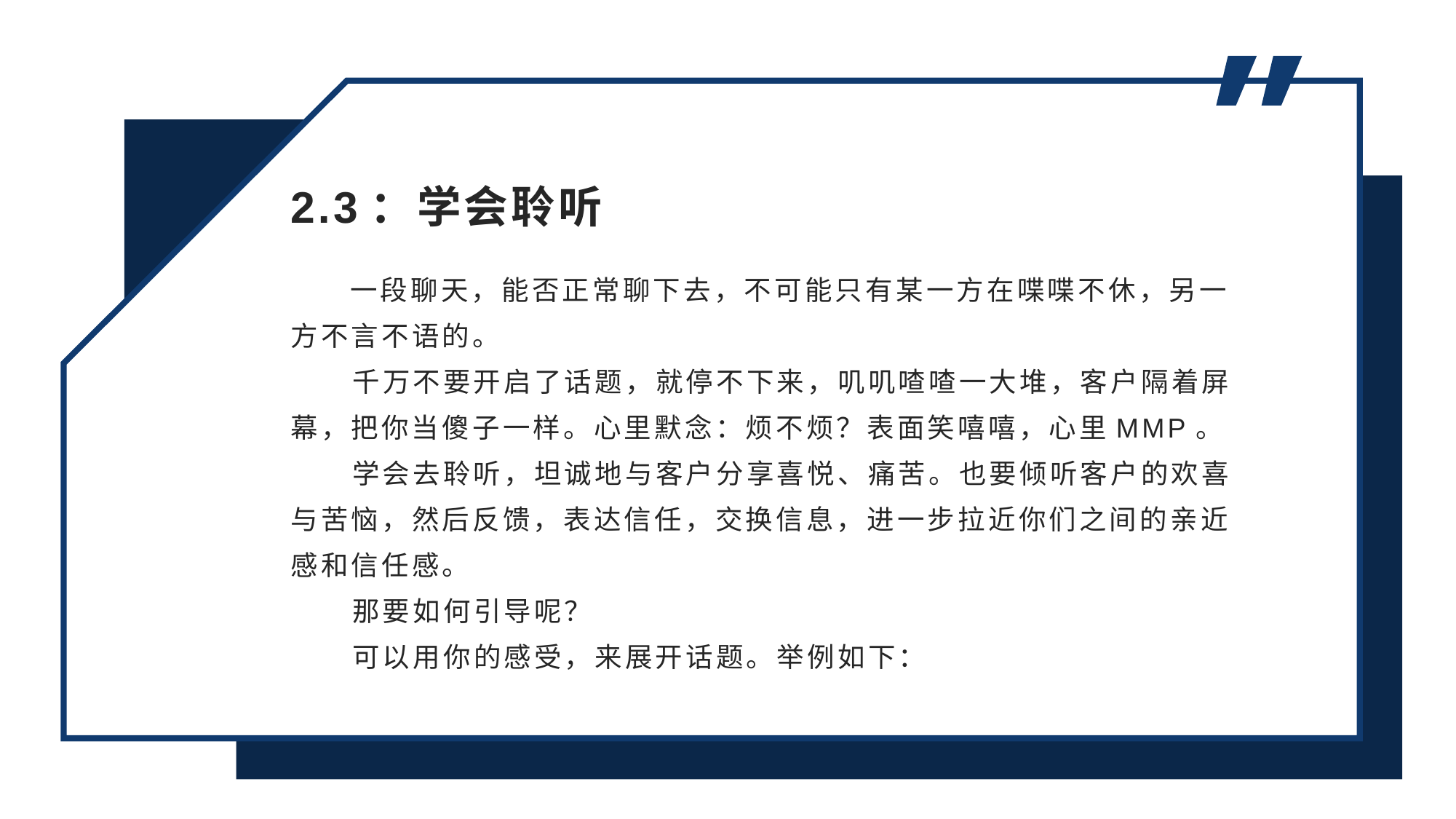

2.3：学会聆听

      一段聊天，能否正常聊下去，不可能只有某一方在喋喋不休，另一方不言不语的。
      千万不要开启了话题，就停不下来，叽叽喳喳一大堆，客户隔着屏幕，把你当傻子一样。心里默念：烦不烦？表面笑嘻嘻，心里MMP。
      学会去聆听，坦诚地与客户分享喜悦、痛苦。也要倾听客户的欢喜与苦恼，然后反馈，表达信任，交换信息，进一步拉近你们之间的亲近感和信任感。
      那要如何引导呢？
      可以用你的感受，来展开话题。举例如下：